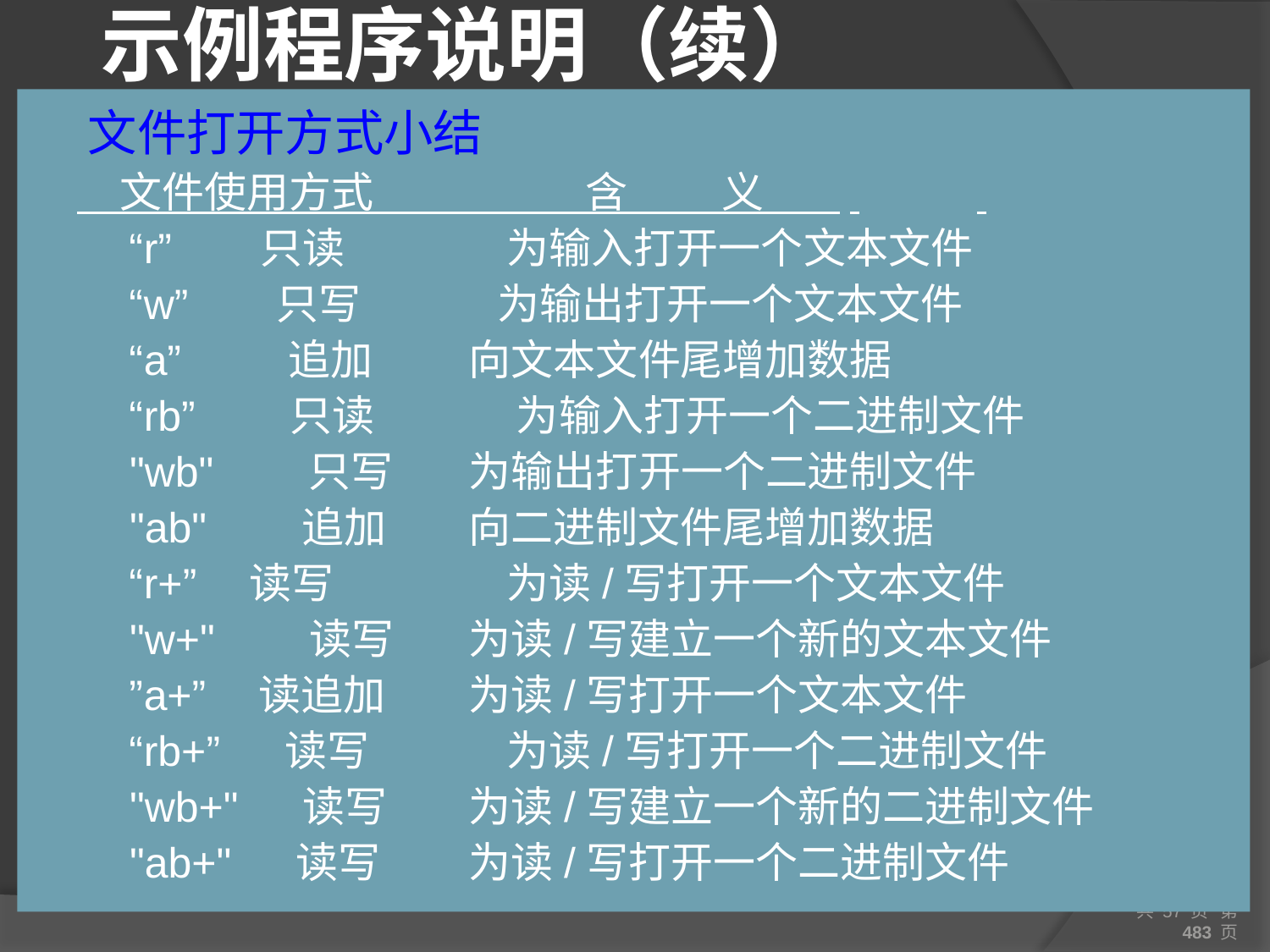

# 示例程序说明（续）
文件打开方式小结
　　文件使用方式　　　　　含　 　义
        “r”   　只读  	    为输入打开一个文本文件
        “w”   　只写  	   为输出打开一个文本文件
        “a” 　　追加      	向文本文件尾增加数据
        “rb”　　只读  	     为输入打开一个二进制文件
        "wb"　　只写  	为输出打开一个二进制文件
        "ab"　　追加  	向二进制文件尾增加数据
        “r+”　读写  	    为读/写打开一个文本文件
        "w+"　　读写  	为读/写建立一个新的文本文件
        ”a+”　读追加	为读/写打开一个文本文件
        “rb+” 　读写  	    为读/写打开一个二进制文件
        "wb+" 　读写  	为读/写建立一个新的二进制文件
        "ab+" 　读写  	为读/写打开一个二进制文件
共 57 页   第 483 页